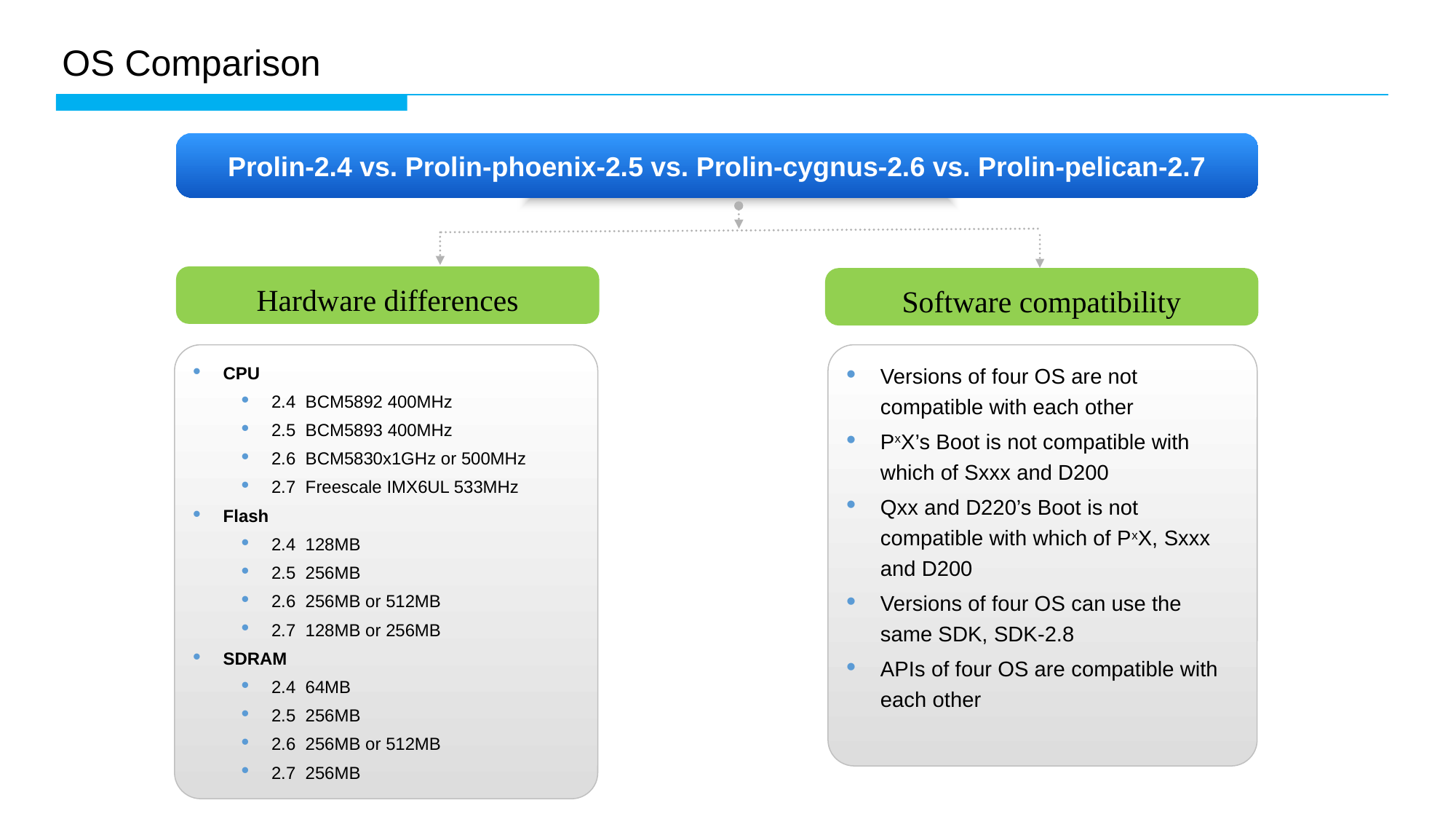

OS Comparison

Prolin-2.4 vs. Prolin-phoenix-2.5 vs. Prolin-cygnus-2.6 vs. Prolin-pelican-2.7
双击添加标题文字

Hardware differences
Software compatibility
Versions of four OS are not compatible with each other
PxX’s Boot is not compatible with which of Sxxx and D200
Qxx and D220’s Boot is not compatible with which of PxX, Sxxx and D200
Versions of four OS can use the same SDK, SDK-2.8
APIs of four OS are compatible with each other

CPU
2.4  BCM5892 400MHz
2.5  BCM5893 400MHz
2.6  BCM5830x1GHz or 500MHz
2.7  Freescale IMX6UL 533MHz
Flash
2.4  128MB
2.5  256MB
2.6  256MB or 512MB
2.7  128MB or 256MB
SDRAM
2.4  64MB
2.5  256MB
2.6  256MB or 512MB
2.7  256MB